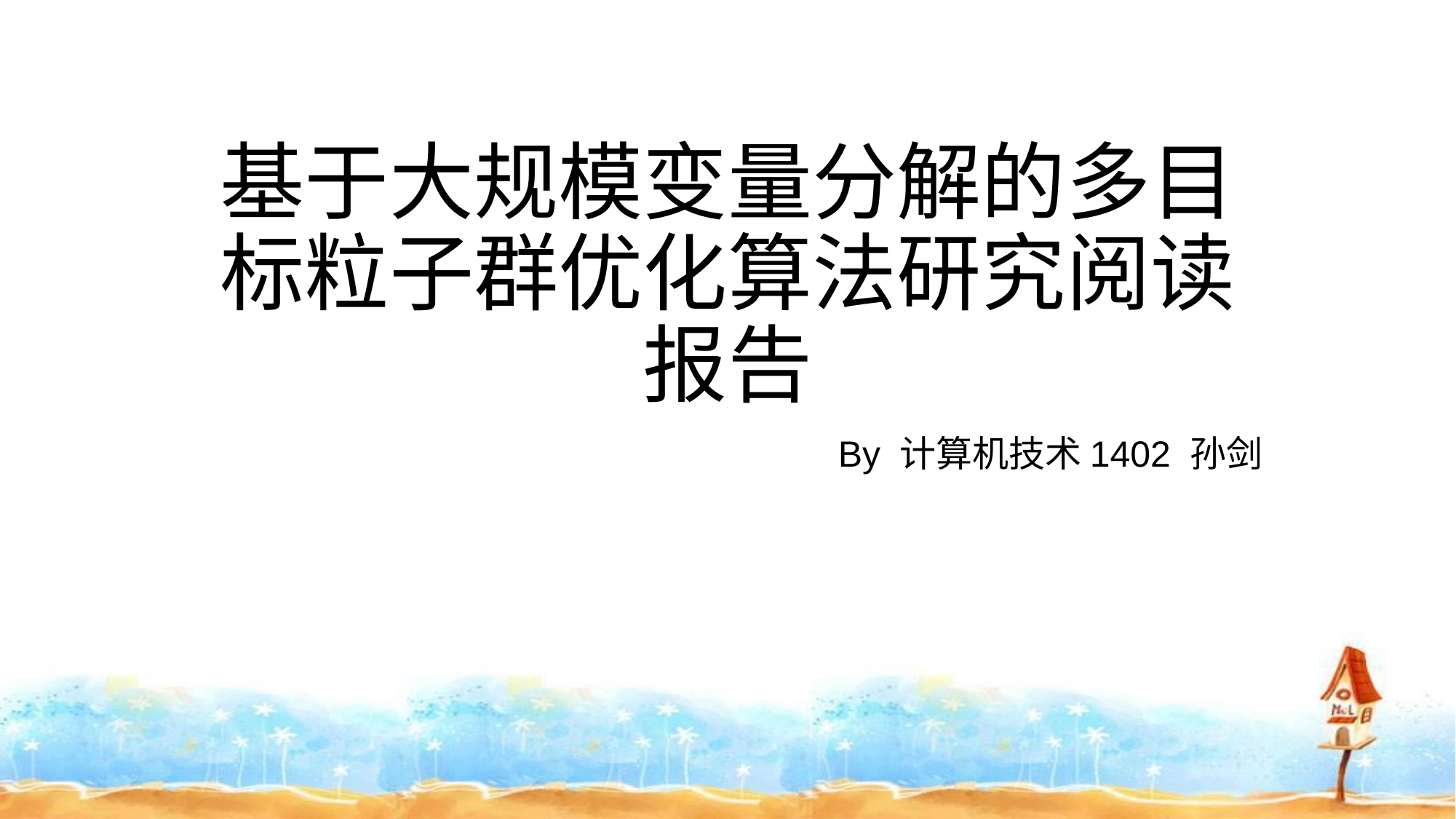

# 基于大规模变量分解的多目标粒子群优化算法研究阅读报告
By 计算机技术1402 孙剑